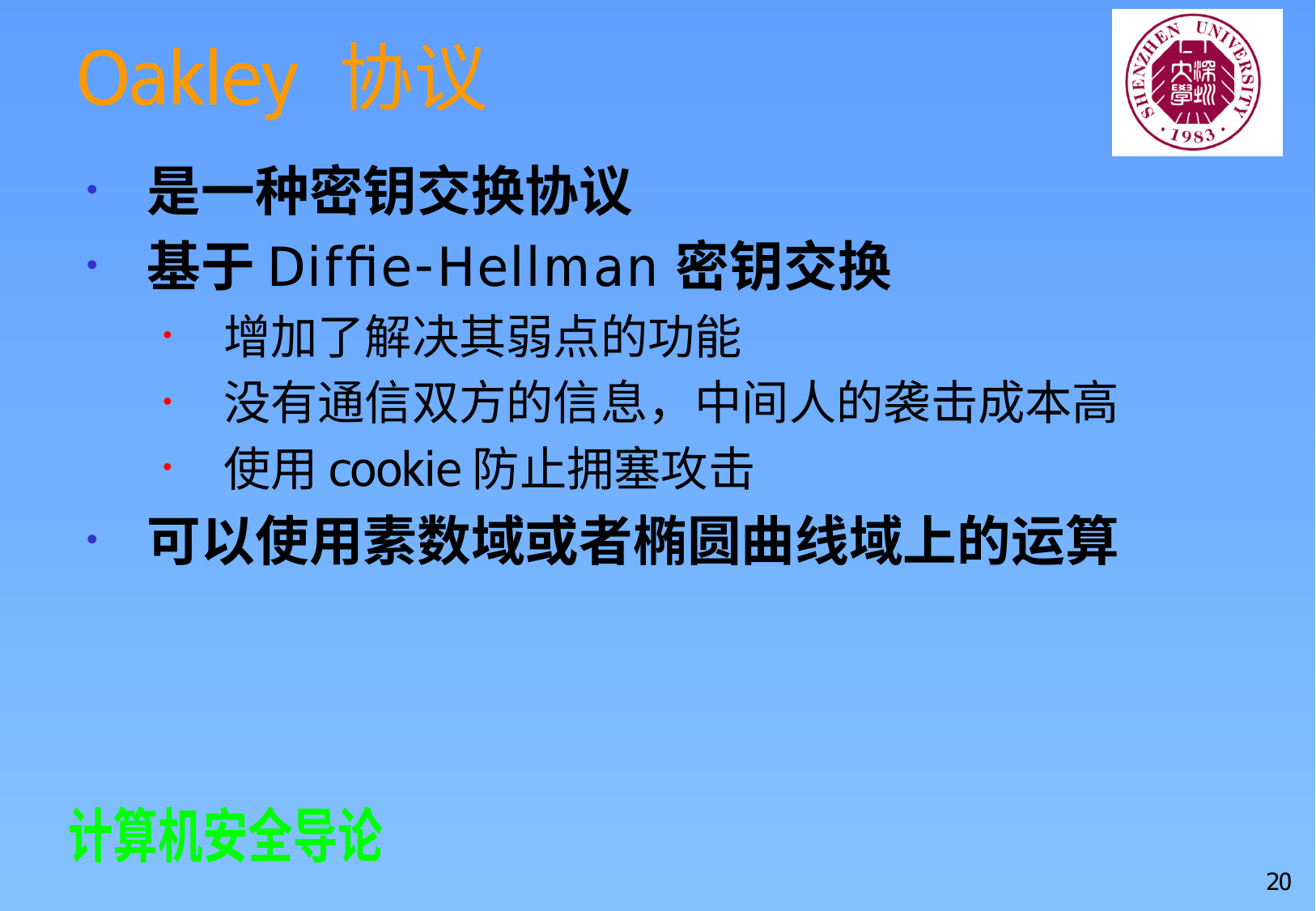

# Oakley 协议
是一种密钥交换协议
基于Diffie-Hellman密钥交换
增加了解决其弱点的功能
没有通信双方的信息，中间人的袭击成本高
使用cookie防止拥塞攻击
可以使用素数域或者椭圆曲线域上的运算
20